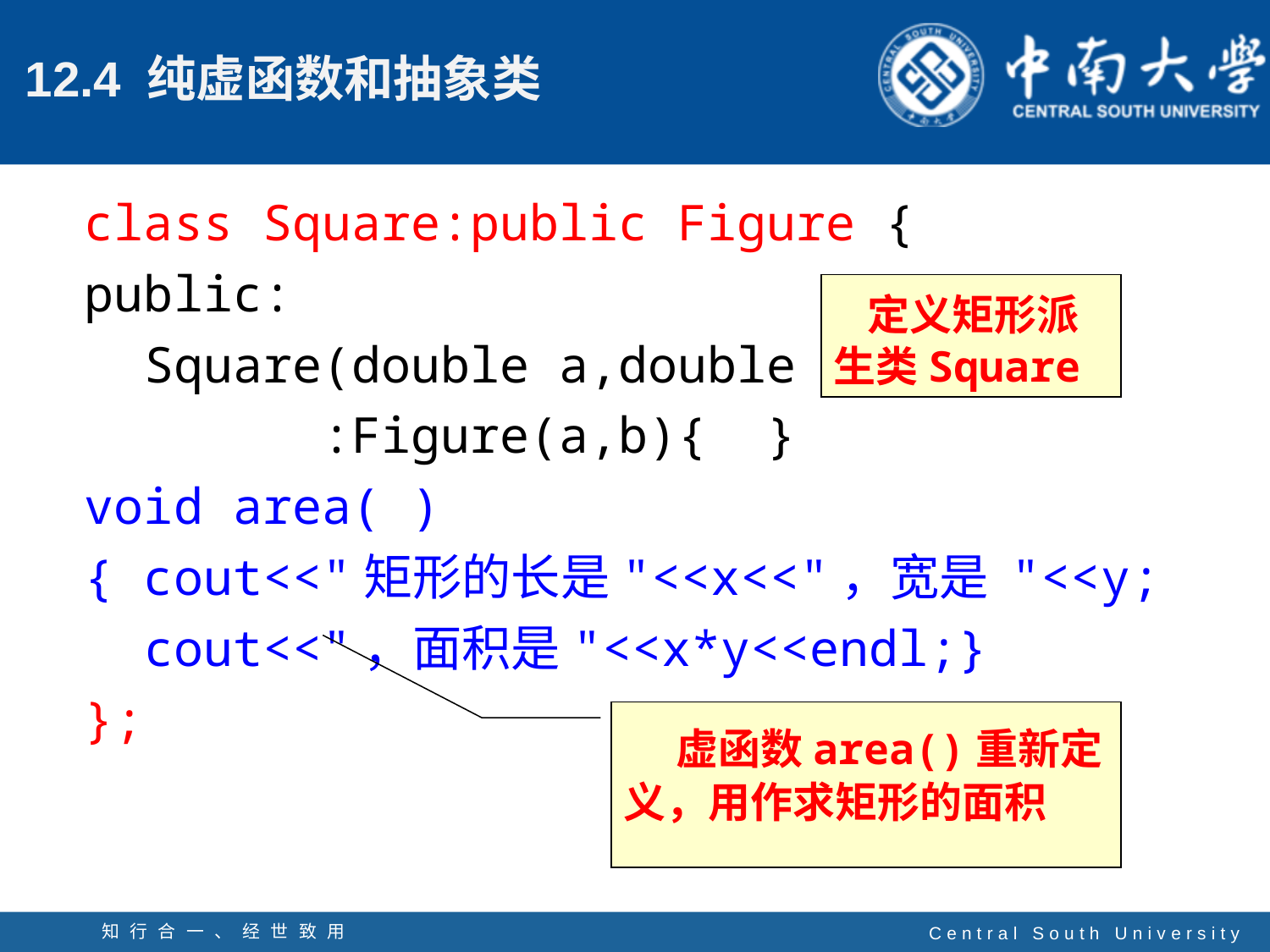

class Square:public Figure {
public:
  Square(double a,double b)
        :Figure(a,b){  }
void area( )
{ cout<<"矩形的长是"<<x<<"，宽是 "<<y;
  cout<<"，面积是"<<x*y<<endl;}
};
  定义矩形派生类Square
   虚函数area()重新定义，用作求矩形的面积

知行合一、经世致用
自强不息 厚德载物
Central South University